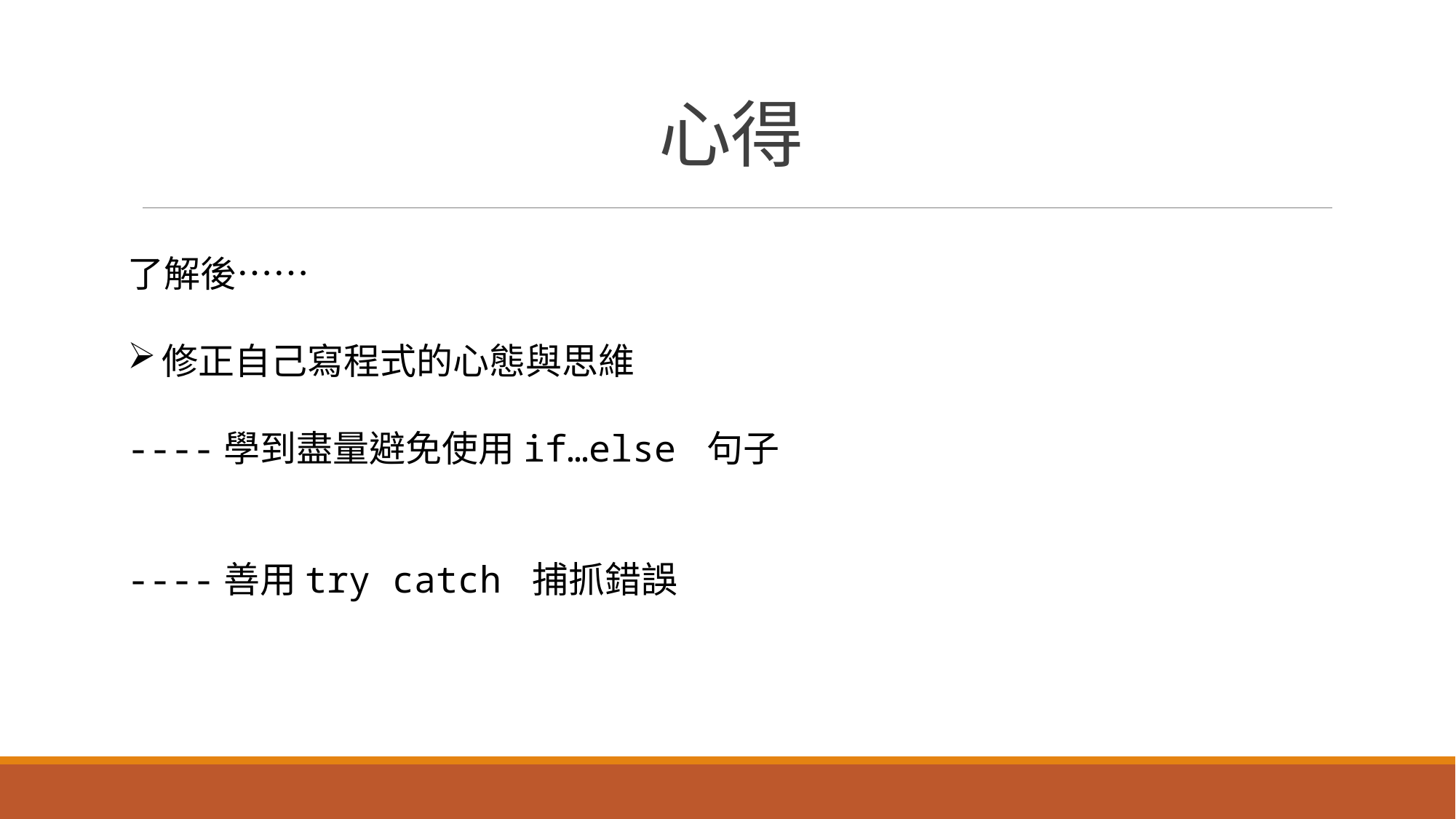

# 心得
了解後……

修正自己寫程式的心態與思維

----學到盡量避免使用if…else 句子

----善用try catch 捕抓錯誤